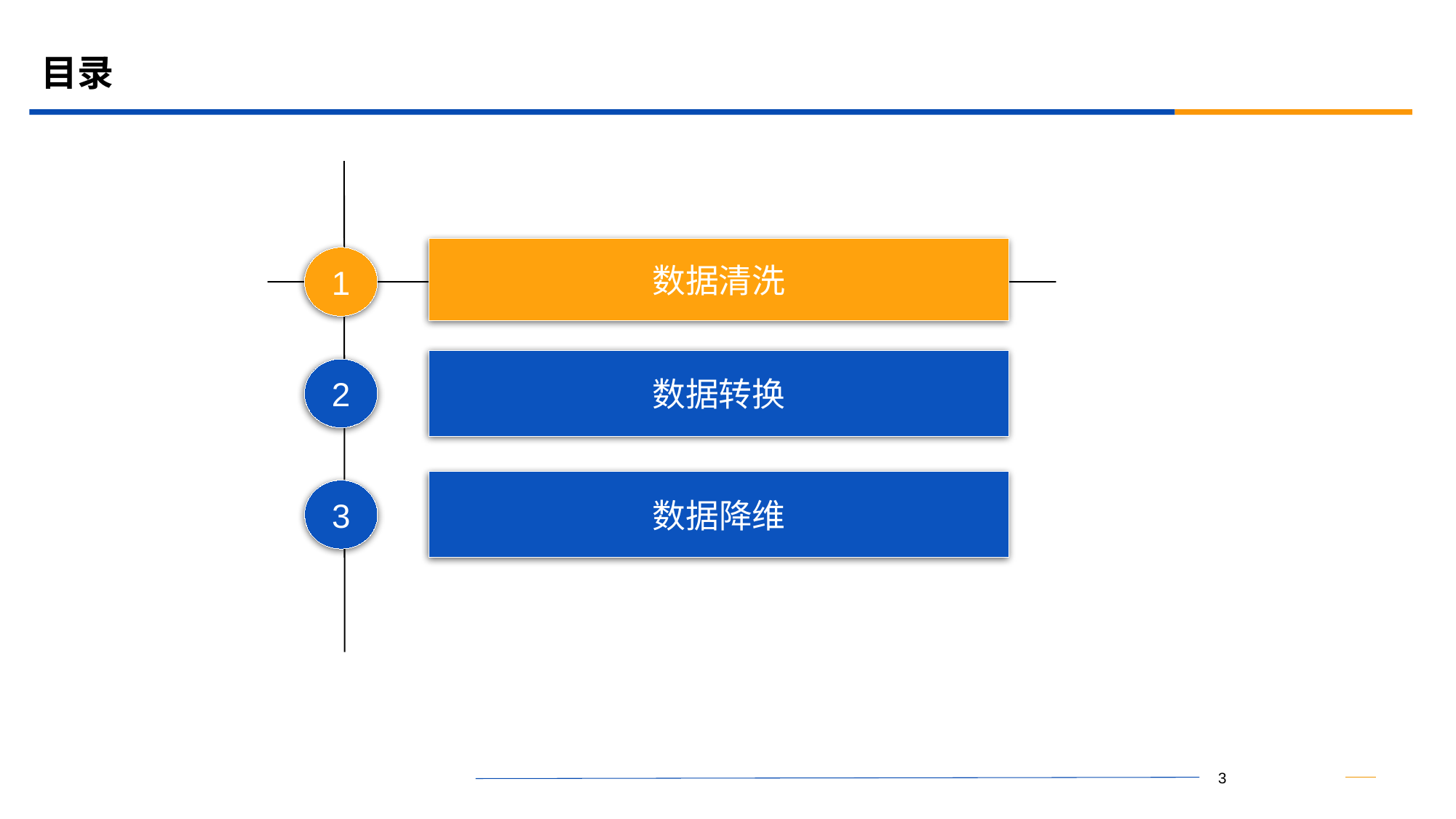

# 目录
数据清洗
1

数据转换
2
数据降维
3